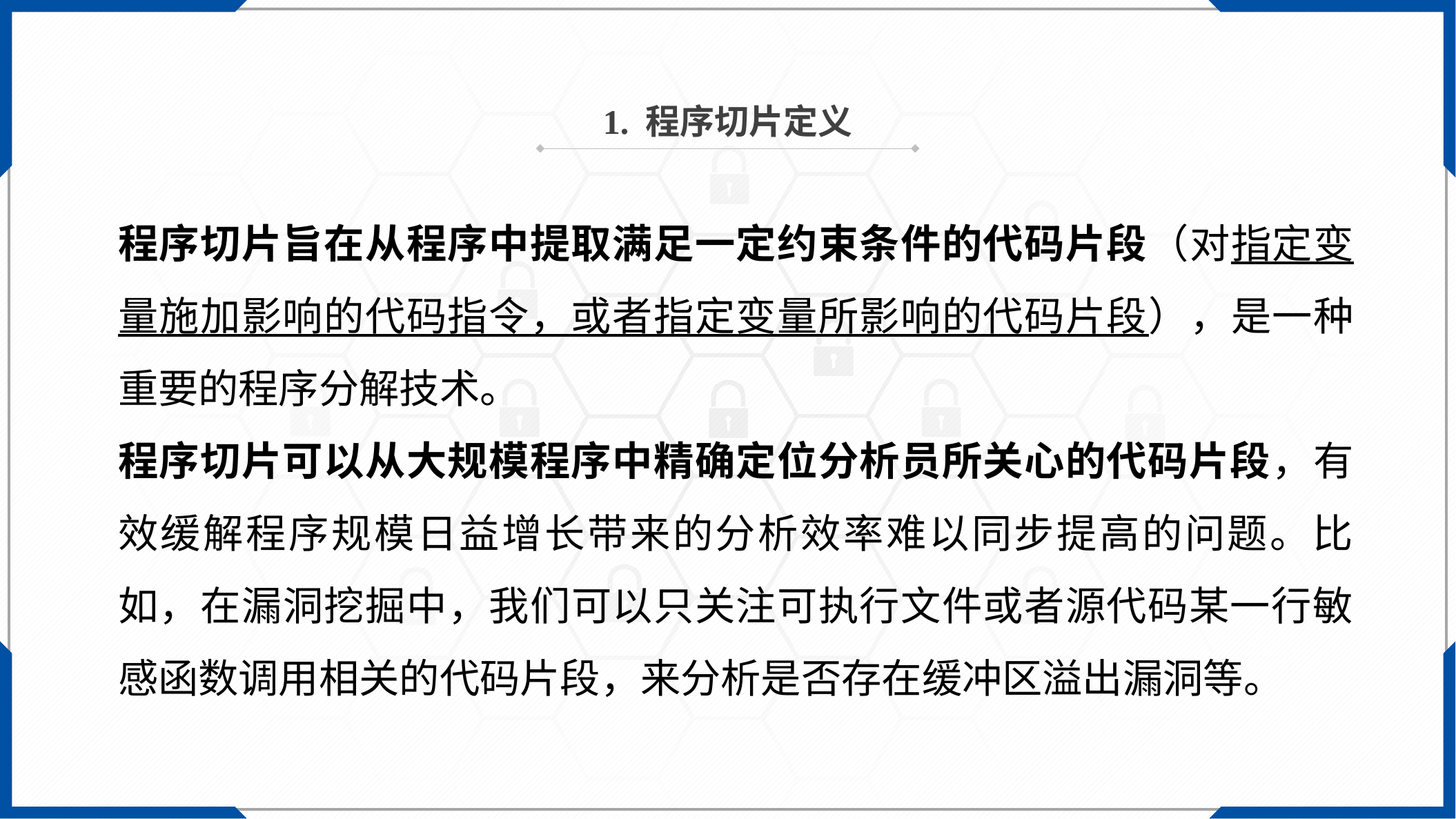

1. 程序切片定义
程序切片旨在从程序中提取满足一定约束条件的代码片段（对指定变量施加影响的代码指令，或者指定变量所影响的代码片段），是一种重要的程序分解技术。
程序切片可以从大规模程序中精确定位分析员所关心的代码片段，有效缓解程序规模日益增长带来的分析效率难以同步提高的问题。比如，在漏洞挖掘中，我们可以只关注可执行文件或者源代码某一行敏感函数调用相关的代码片段，来分析是否存在缓冲区溢出漏洞等。